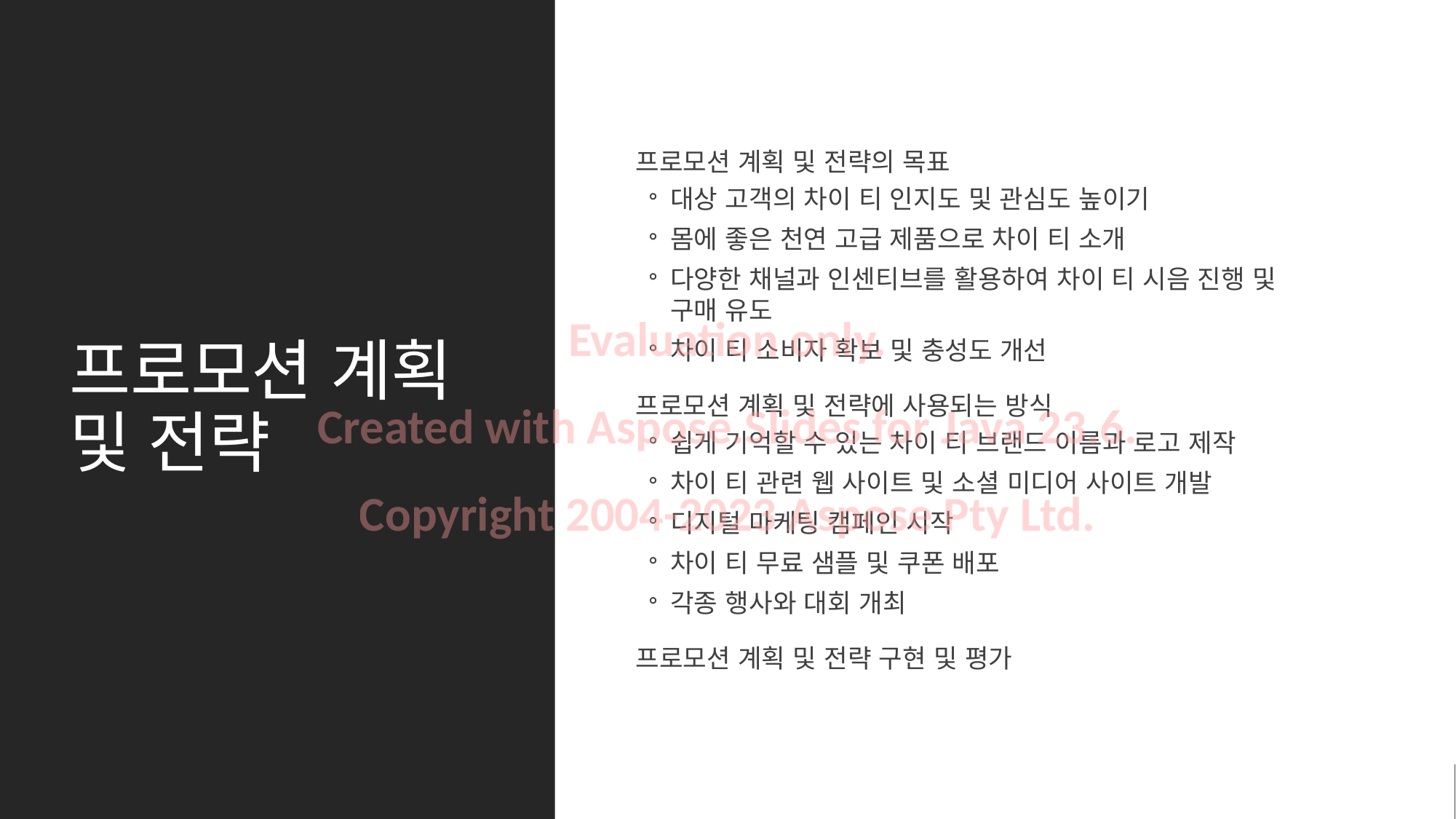

# 프로모션 계획 및 전략
프로모션 계획 및 전략의 목표
대상 고객의 차이 티 인지도 및 관심도 높이기
몸에 좋은 천연 고급 제품으로 차이 티 소개
다양한 채널과 인센티브를 활용하여 차이 티 시음 진행 및 구매 유도
차이 티 소비자 확보 및 충성도 개선
프로모션 계획 및 전략에 사용되는 방식
쉽게 기억할 수 있는 차이 티 브랜드 이름과 로고 제작
차이 티 관련 웹 사이트 및 소셜 미디어 사이트 개발
디지털 마케팅 캠페인 시작
차이 티 무료 샘플 및 쿠폰 배포
각종 행사와 대회 개최
프로모션 계획 및 전략 구현 및 평가
Evaluation only.
Created with Aspose.Slides for Java 23.6.
Copyright 2004-2023 Aspose Pty Ltd.